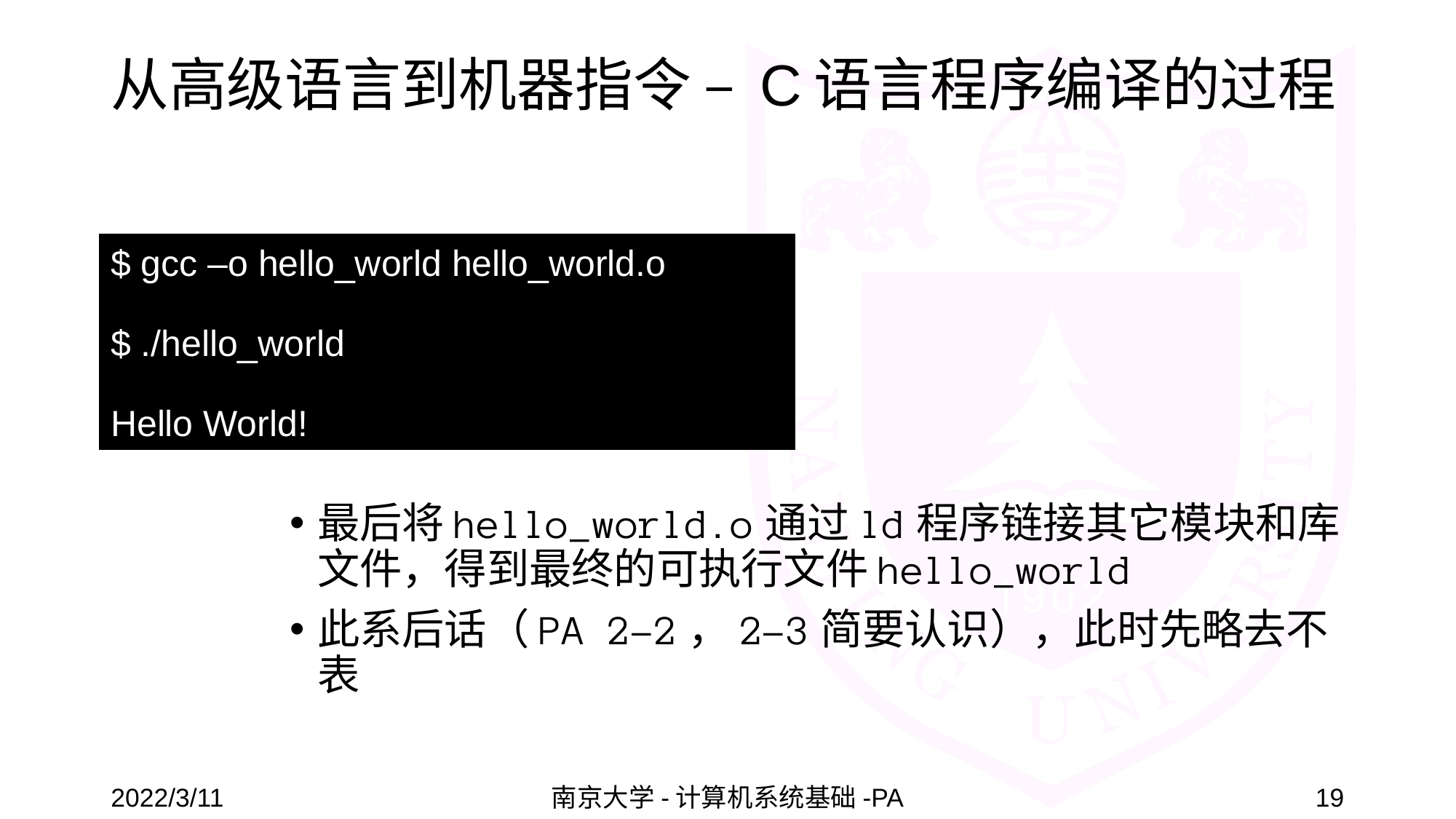

# 从高级语言到机器指令 – C语言程序编译的过程
$ gcc –o hello_world hello_world.o
$ ./hello_world
Hello World!
最后将hello_world.o通过ld程序链接其它模块和库文件，得到最终的可执行文件hello_world
此系后话（PA 2-2，2-3简要认识），此时先略去不表
2022/3/11
南京大学-计算机系统基础-PA
19